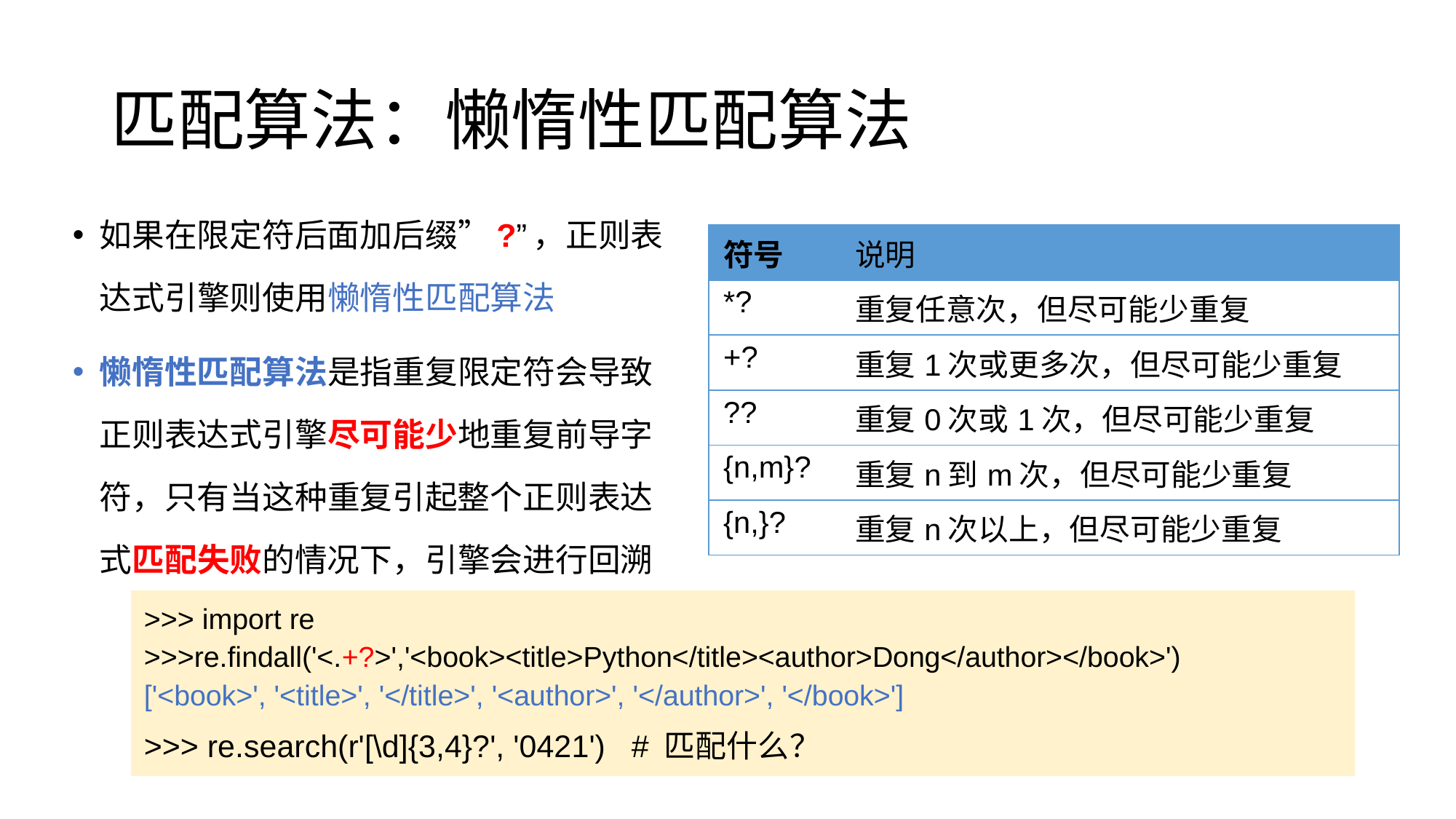

# 匹配算法：懒惰性匹配算法
如果在限定符后面加后缀”?”，正则表达式引擎则使用懒惰性匹配算法
懒惰性匹配算法是指重复限定符会导致正则表达式引擎尽可能少地重复前导字符，只有当这种重复引起整个正则表达式匹配失败的情况下，引擎会进行回溯

| 符号 | 说明 |
| --- | --- |
| \*? | 重复任意次，但尽可能少重复 |
| +? | 重复1次或更多次，但尽可能少重复 |
| ?? | 重复0次或1次，但尽可能少重复 |
| {n,m}? | 重复n到m次，但尽可能少重复 |
| {n,}? | 重复n次以上，但尽可能少重复 |
>>> import re
>>>re.findall('<.+?>','<book><title>Python</title><author>Dong</author></book>')
['<book>', '<title>', '</title>', '<author>', '</author>', '</book>']
>>> re.search(r'[\d]{3,4}?', '0421')   # 匹配什么？